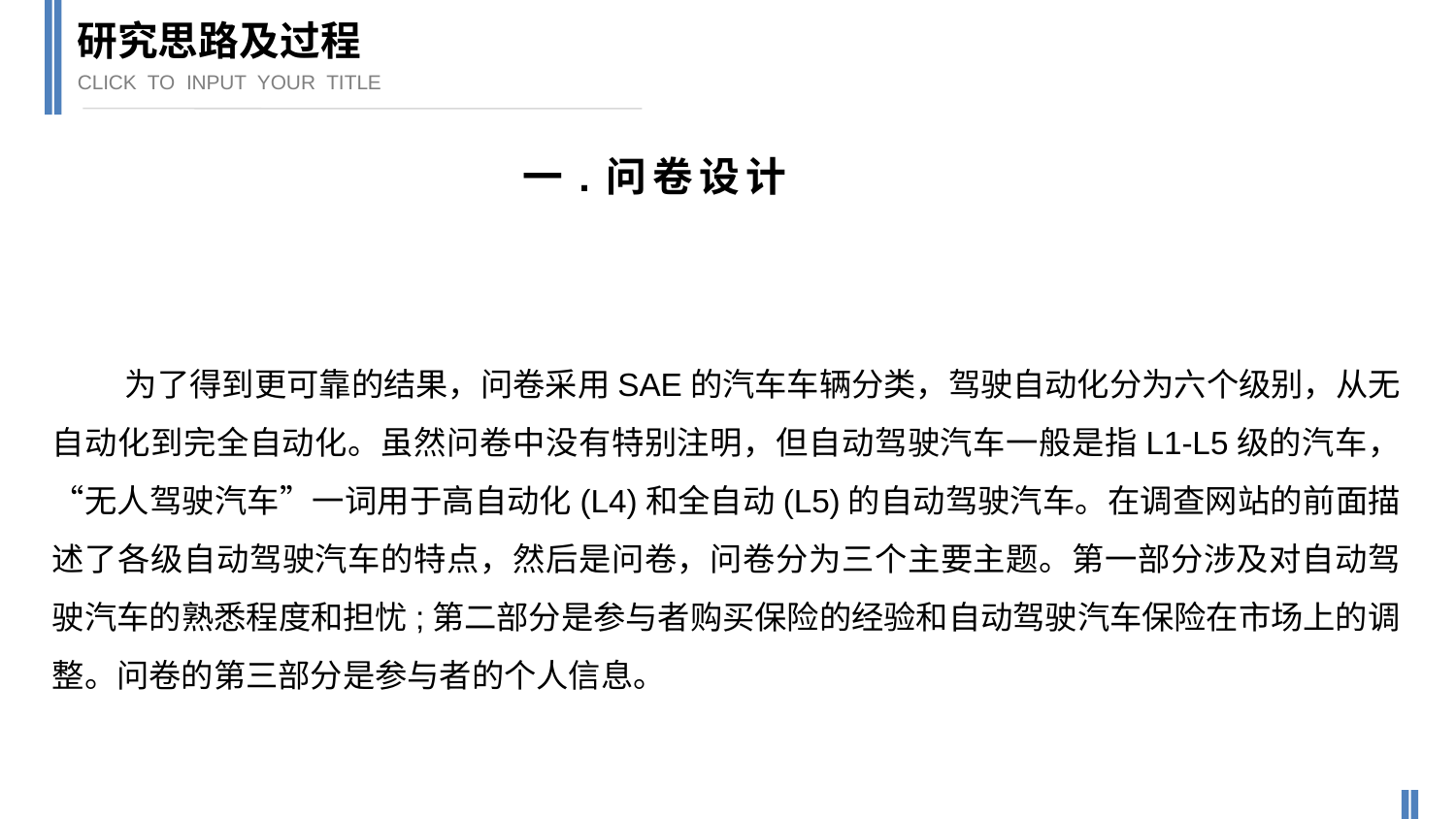

研究思路及过程
CLICK  TO  INPUT  YOUR  TITLE
一.问卷设计
为了得到更可靠的结果，问卷采用SAE的汽车车辆分类，驾驶自动化分为六个级别，从无自动化到完全自动化。虽然问卷中没有特别注明，但自动驾驶汽车一般是指L1-L5级的汽车，“无人驾驶汽车”一词用于高自动化(L4)和全自动(L5)的自动驾驶汽车。在调查网站的前面描述了各级自动驾驶汽车的特点，然后是问卷，问卷分为三个主要主题。第一部分涉及对自动驾驶汽车的熟悉程度和担忧;第二部分是参与者购买保险的经验和自动驾驶汽车保险在市场上的调整。问卷的第三部分是参与者的个人信息。